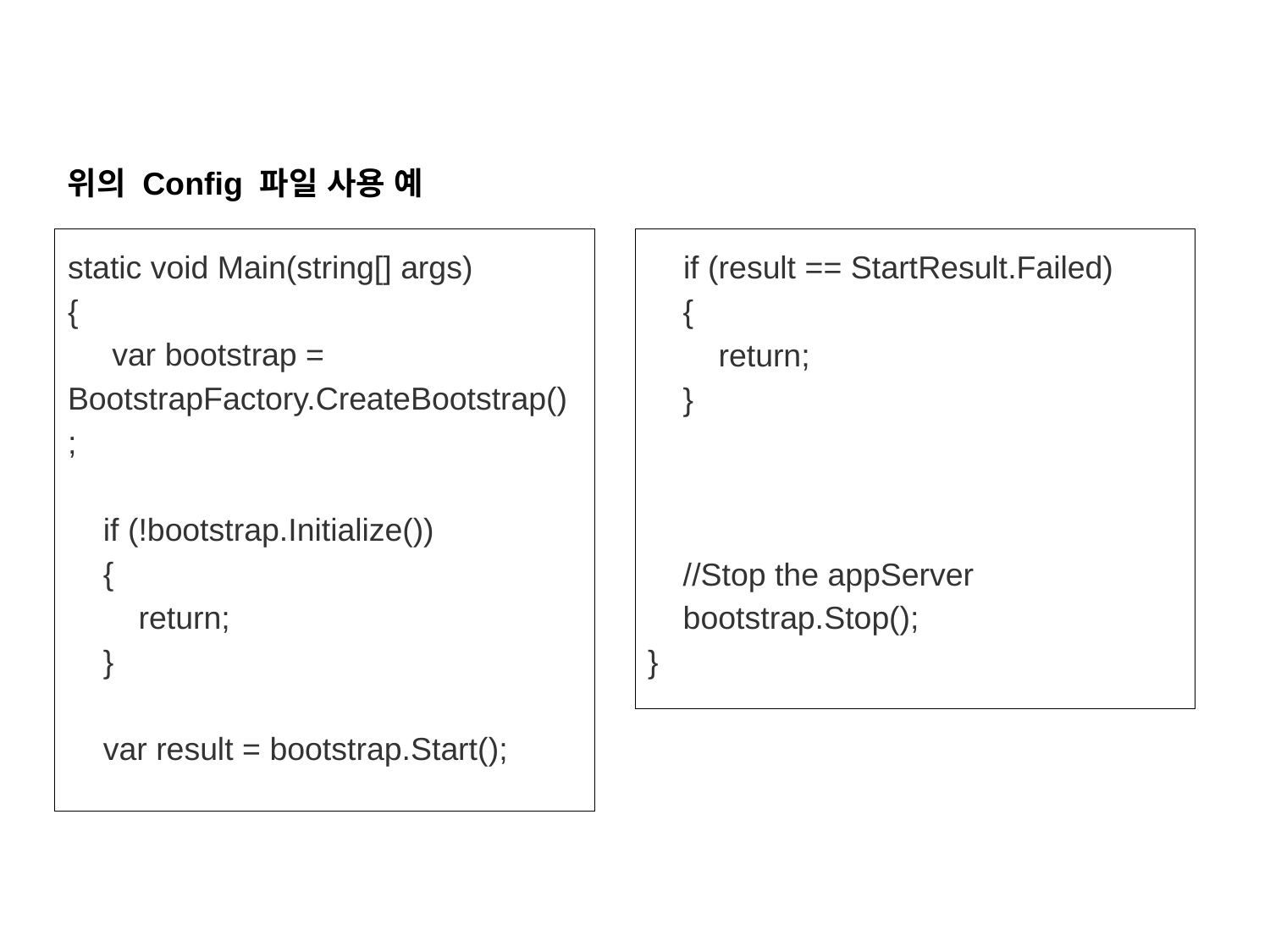

위의 Config 파일 사용 예
static void Main(string[] args)
{
     var bootstrap = BootstrapFactory.CreateBootstrap();
    if (!bootstrap.Initialize())
    {
        return;
    }
    var result = bootstrap.Start();
    if (result == StartResult.Failed)
    {
        return;
    }
    //Stop the appServer
    bootstrap.Stop();
}